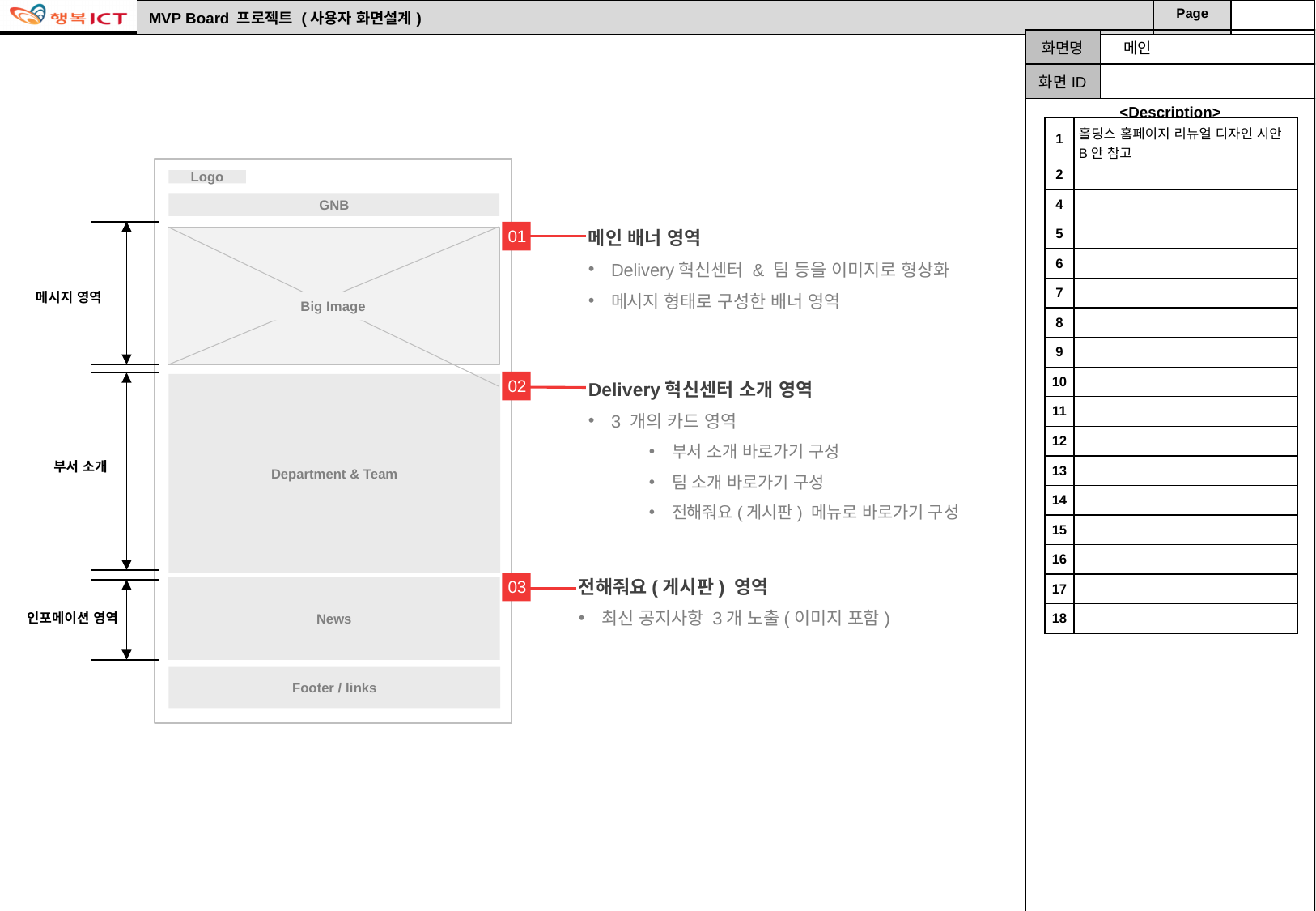

메인
| 1 | 홀딩스 홈페이지 리뉴얼 디자인 시안 B안 참고 |
| --- | --- |
| 2 |  |
| 4 |  |
| 5 |  |
| 6 |  |
| 7 |  |
| 8 |  |
| 9 |  |
| 10 |  |
| 11 |  |
| 12 |  |
| 13 |  |
| 14 |  |
| 15 |  |
| 16 |  |
| 17 |  |
| 18 |  |

Logo
GNB
Department & Team
Footer / links
01

메인 배너 영역
Delivery혁신센터 & 팀 등을 이미지로 형상화
메시지 형태로 구성한 배너 영역

메시지 영역
Big Image
02

Delivery혁신센터 소개 영역
3 개의 카드 영역
부서 소개 바로가기 구성
팀 소개 바로가기 구성
전해줘요(게시판) 메뉴로 바로가기 구성
부서 소개
전해줘요(게시판) 영역
최신 공지사항 3개 노출(이미지 포함)
03

News
인포메이션 영역